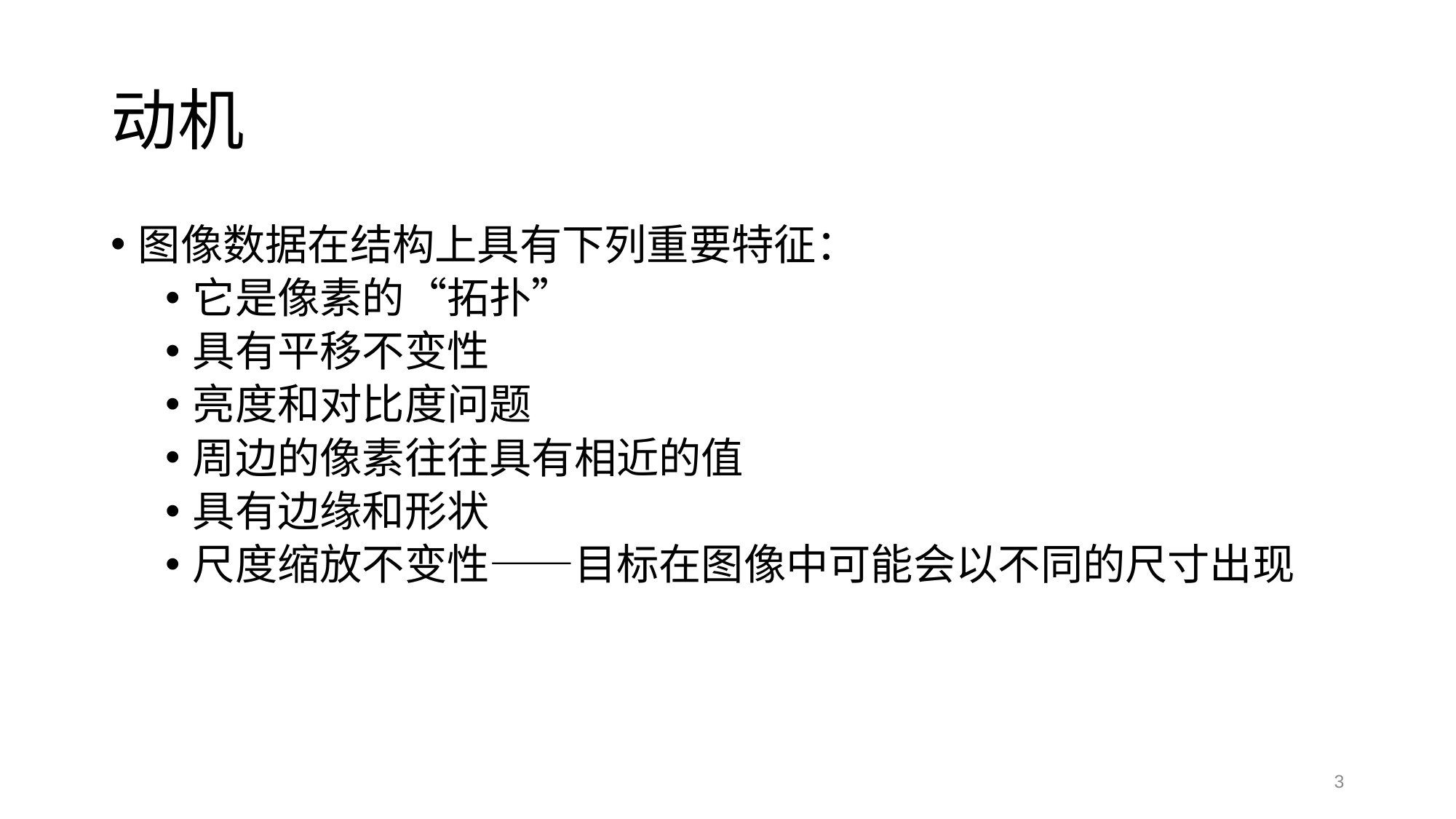

# 动机
图像数据在结构上具有下列重要特征：
它是像素的“拓扑”
具有平移不变性
亮度和对比度问题
周边的像素往往具有相近的值
具有边缘和形状
尺度缩放不变性——目标在图像中可能会以不同的尺寸出现

3